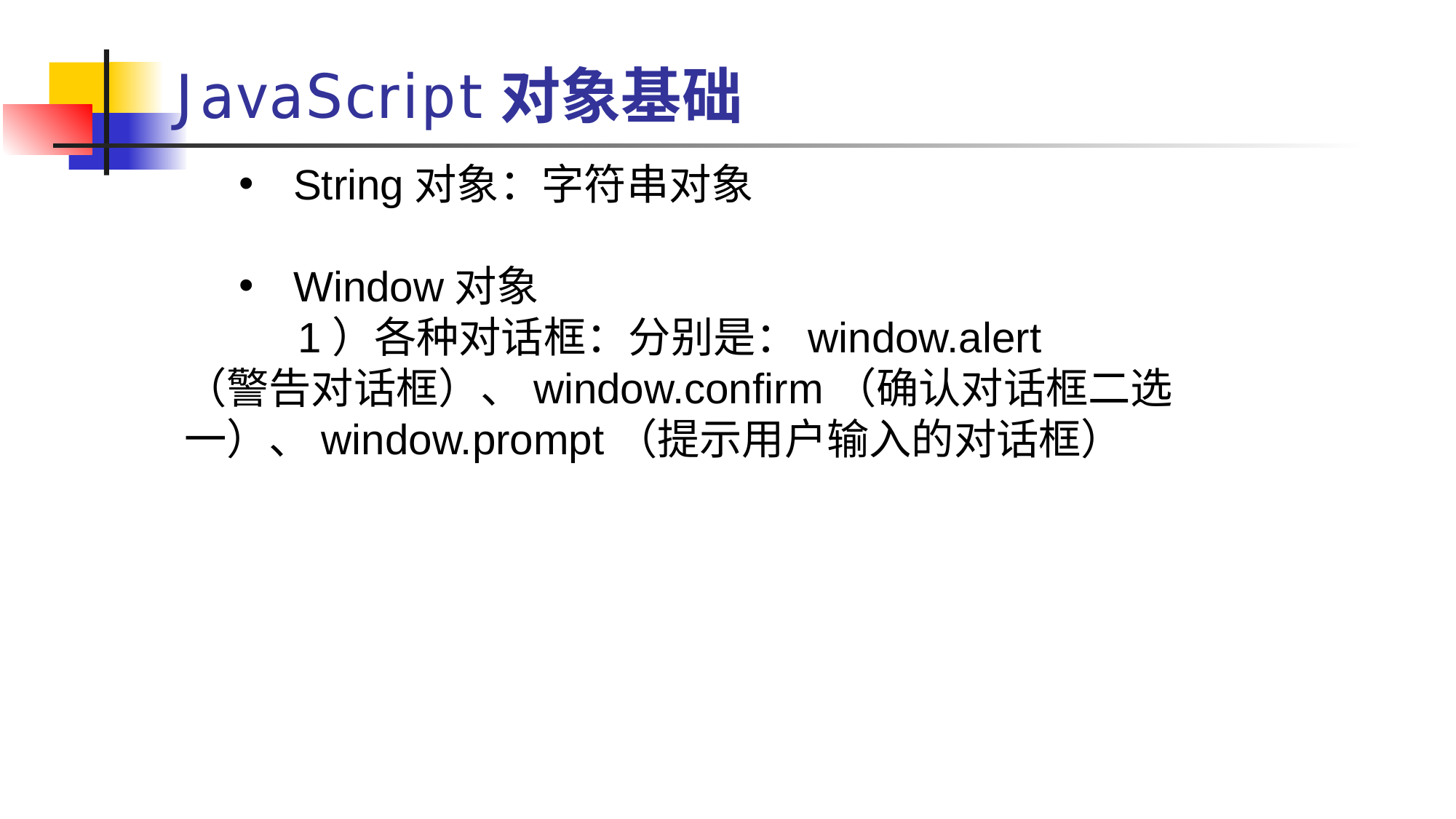

JavaScript对象基础
String对象：字符串对象

Window对象
     1）各种对话框：分别是：window.alert
（警告对话框）、window.confirm（确认对话框二选一）、window.prompt（提示用户输入的对话框）